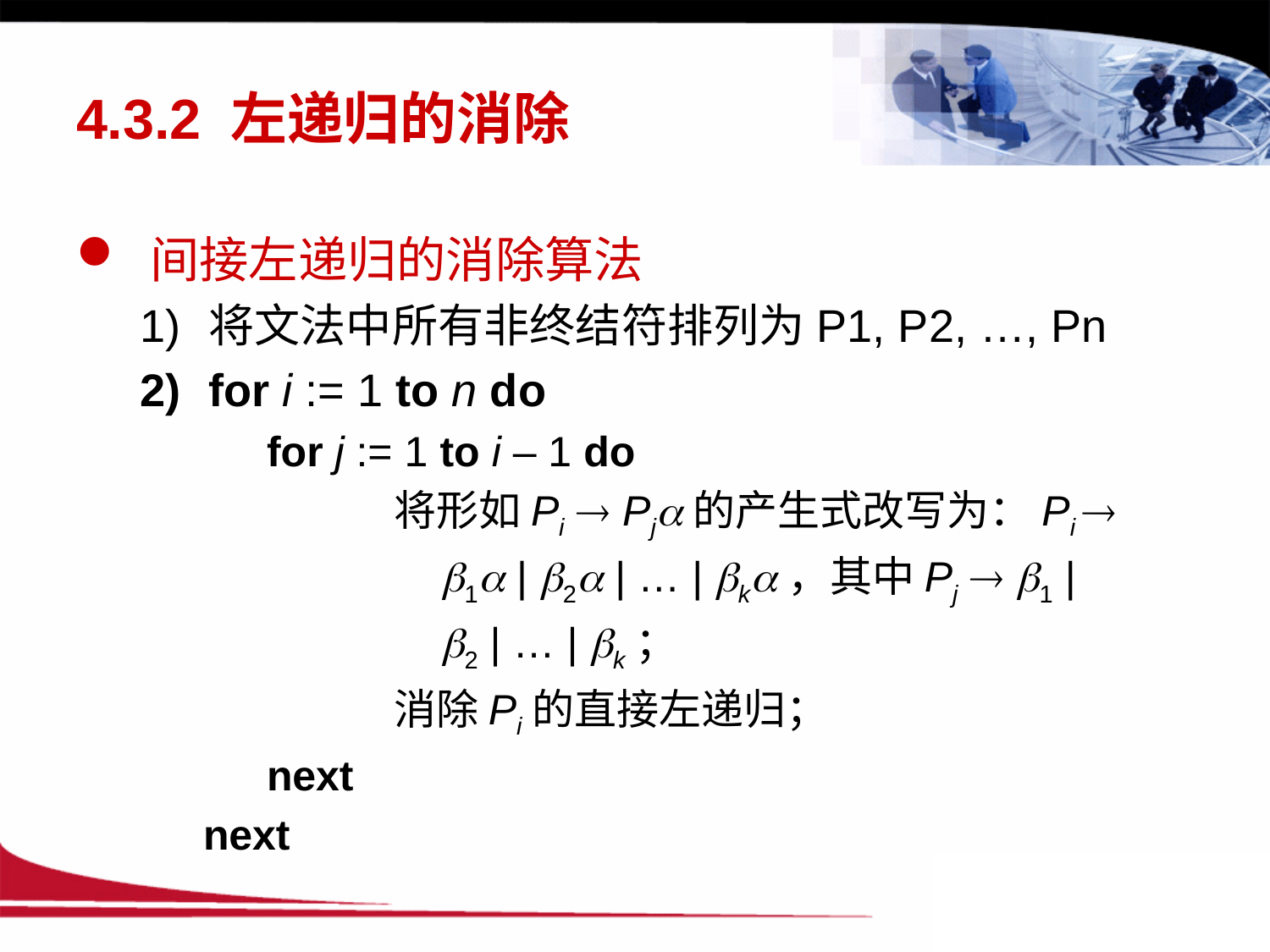

# 4.3.2 左递归的消除
间接左递归的消除算法
将文法中所有非终结符排列为P1, P2, …, Pn
for i := 1 to n do
	for j := 1 to i – 1 do
		将形如Pi → Pjα的产生式改写为：Pi →
		    β1α | β2α | … | βkα，其中Pj → β1 |
		    β2 | … | βk；
		消除Pi的直接左递归；
	next
next